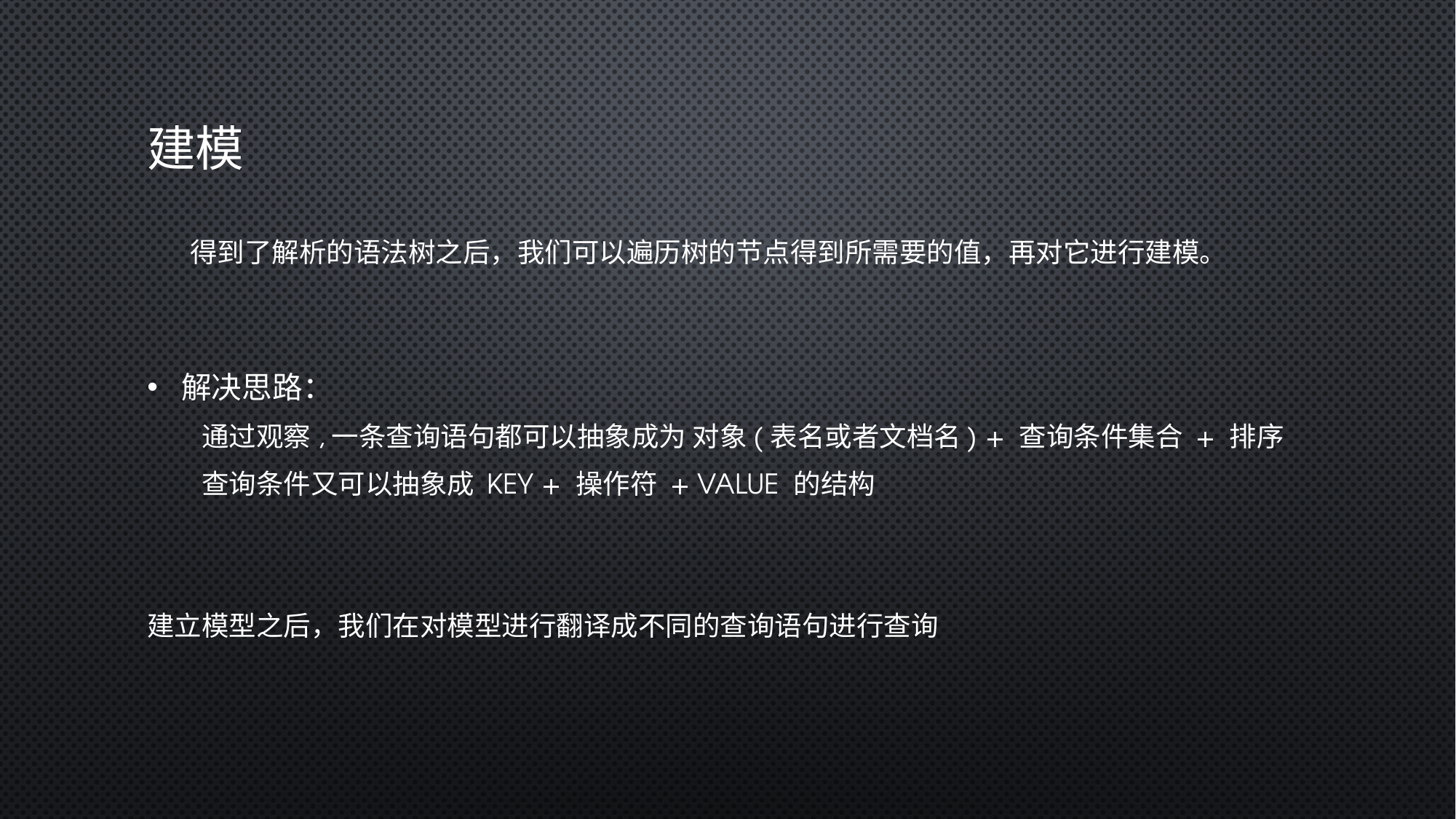

# 建模
得到了解析的语法树之后，我们可以遍历树的节点得到所需要的值，再对它进行建模。
解决思路：
通过观察,一条查询语句都可以抽象成为 对象(表名或者文档名) + 查询条件集合 + 排序
查询条件又可以抽象成 key + 操作符 + value 的结构

建立模型之后，我们在对模型进行翻译成不同的查询语句进行查询